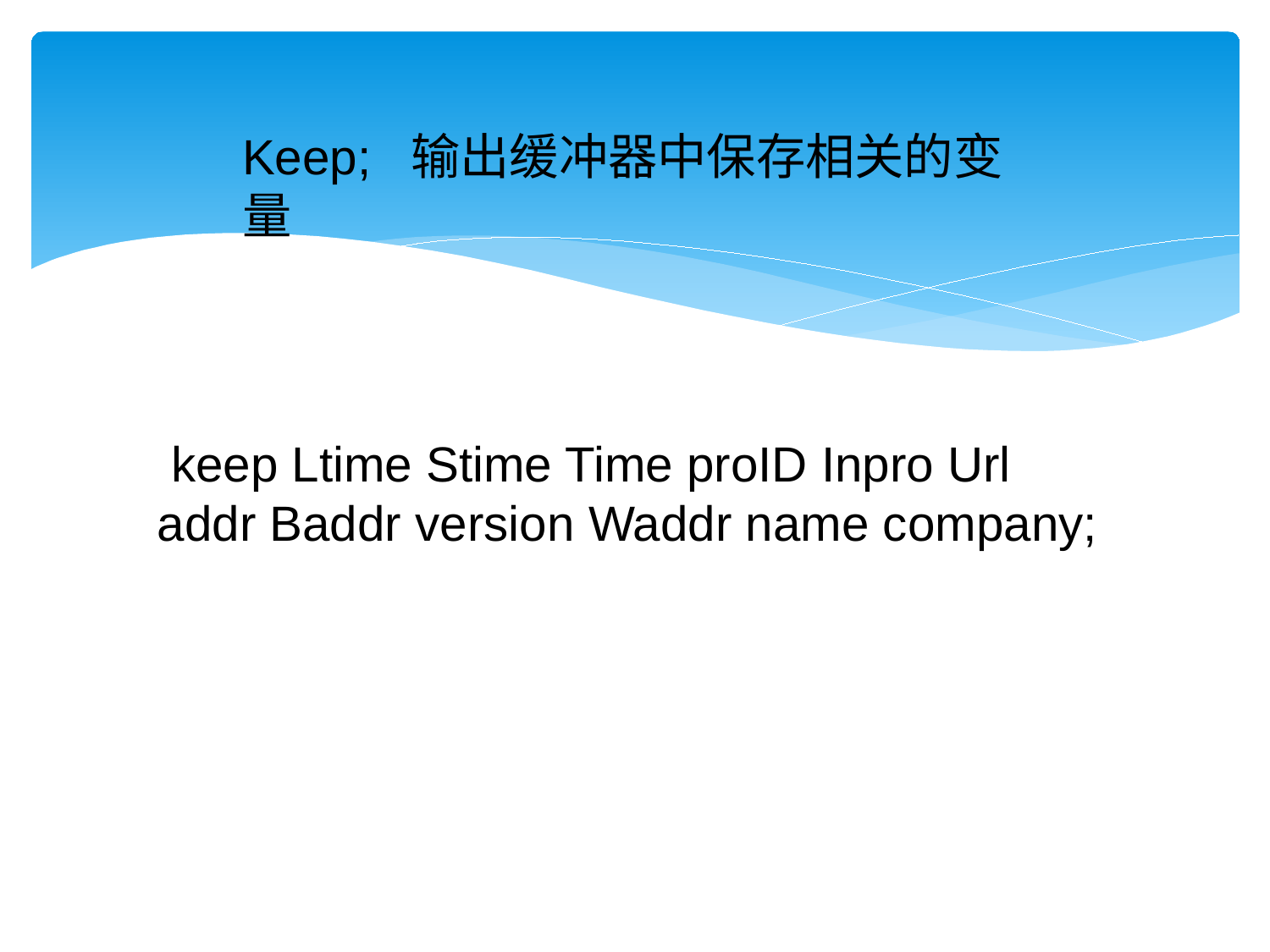

Keep;  输出缓冲器中保存相关的变量

 keep Ltime Stime Time proID Inpro Url addr Baddr version Waddr name company;